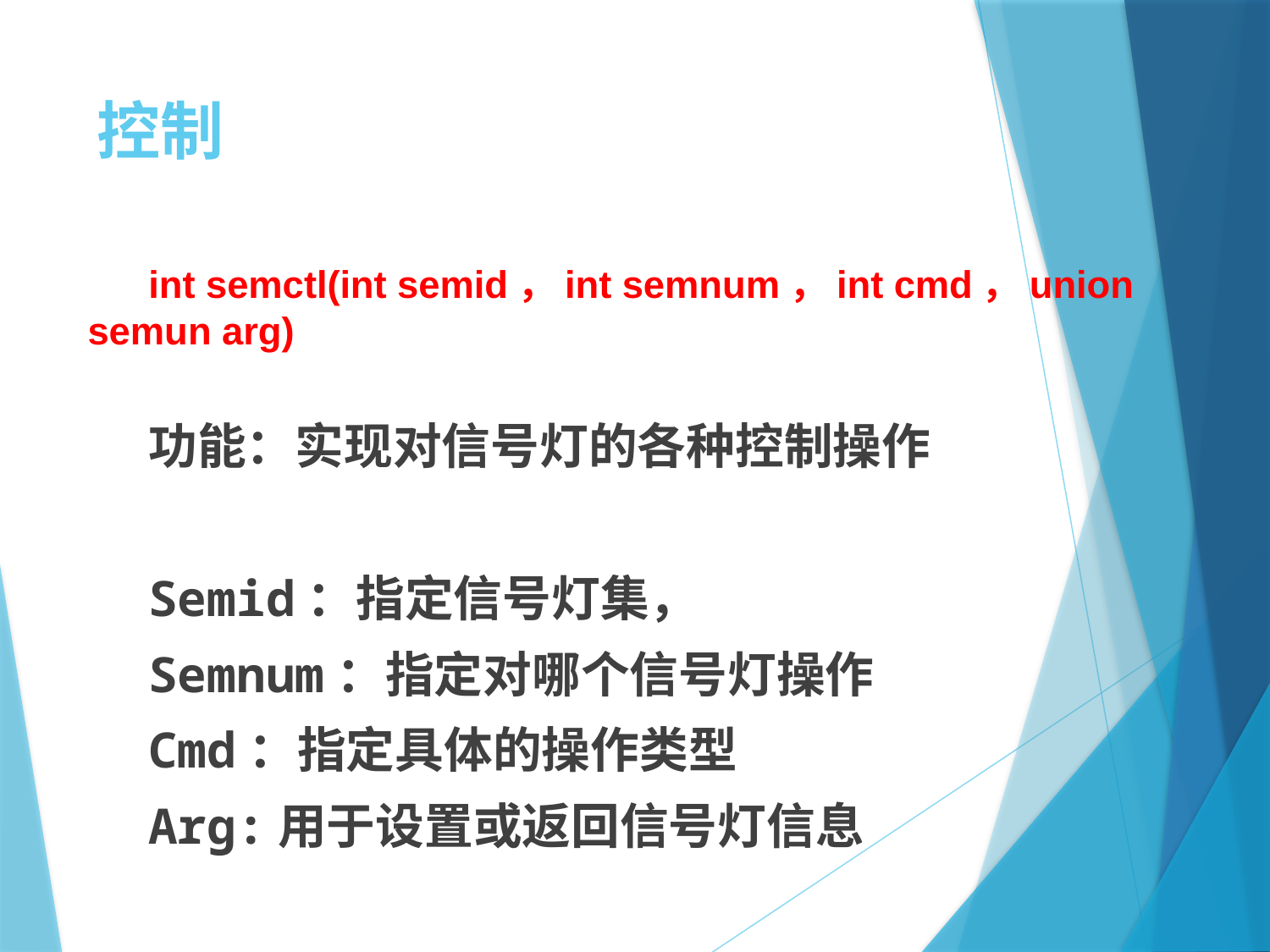

# 控制
int semctl(int semid，int semnum，int cmd，union semun arg)
功能：实现对信号灯的各种控制操作

Semid：指定信号灯集，
Semnum：指定对哪个信号灯操作
Cmd：指定具体的操作类型
Arg:用于设置或返回信号灯信息